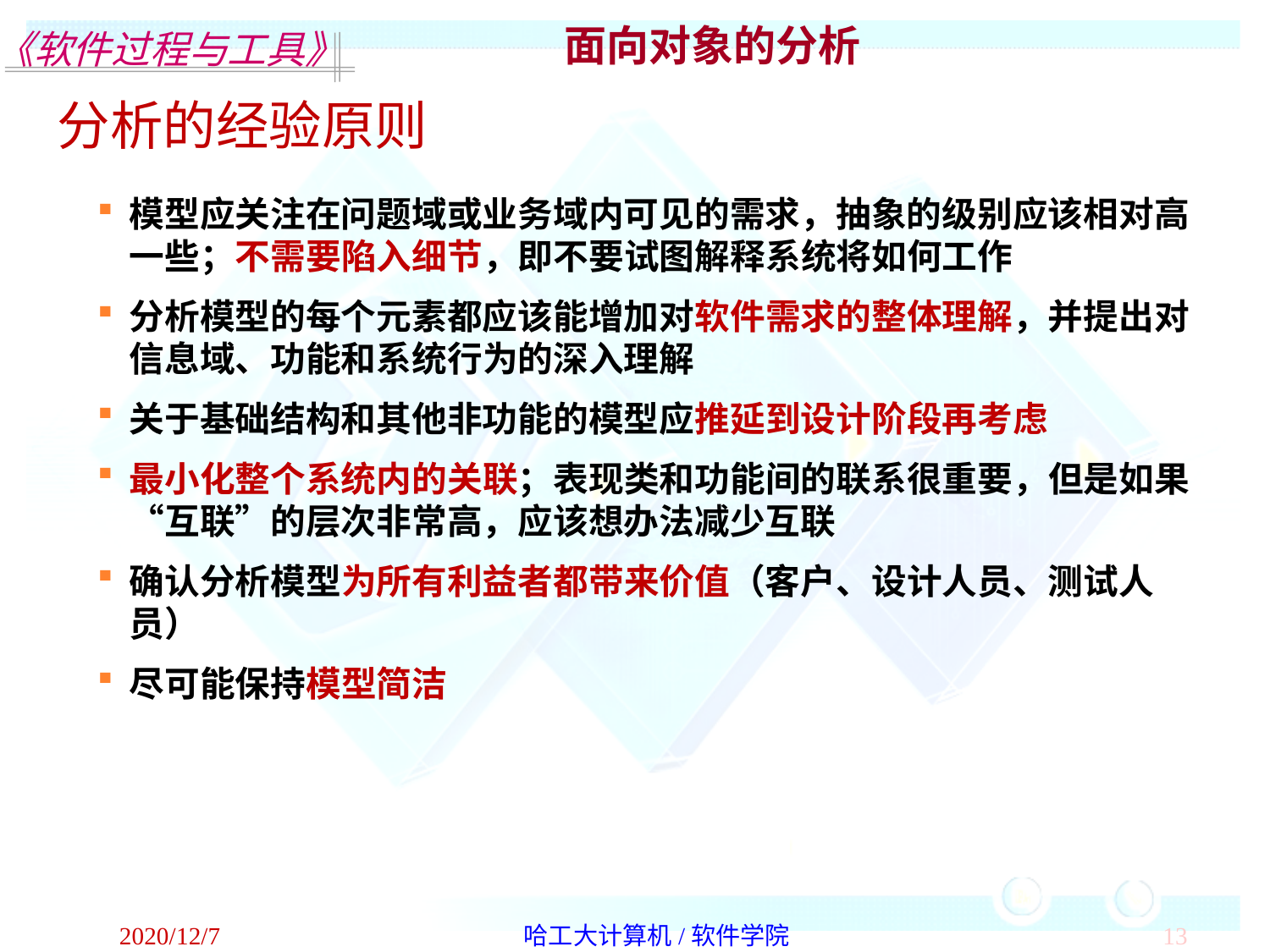

面向对象的分析
分析的经验原则
模型应关注在问题域或业务域内可见的需求，抽象的级别应该相对高一些；不需要陷入细节，即不要试图解释系统将如何工作
分析模型的每个元素都应该能增加对软件需求的整体理解，并提出对信息域、功能和系统行为的深入理解
关于基础结构和其他非功能的模型应推延到设计阶段再考虑
最小化整个系统内的关联；表现类和功能间的联系很重要，但是如果“互联”的层次非常高，应该想办法减少互联
确认分析模型为所有利益者都带来价值（客户、设计人员、测试人员）
尽可能保持模型简洁